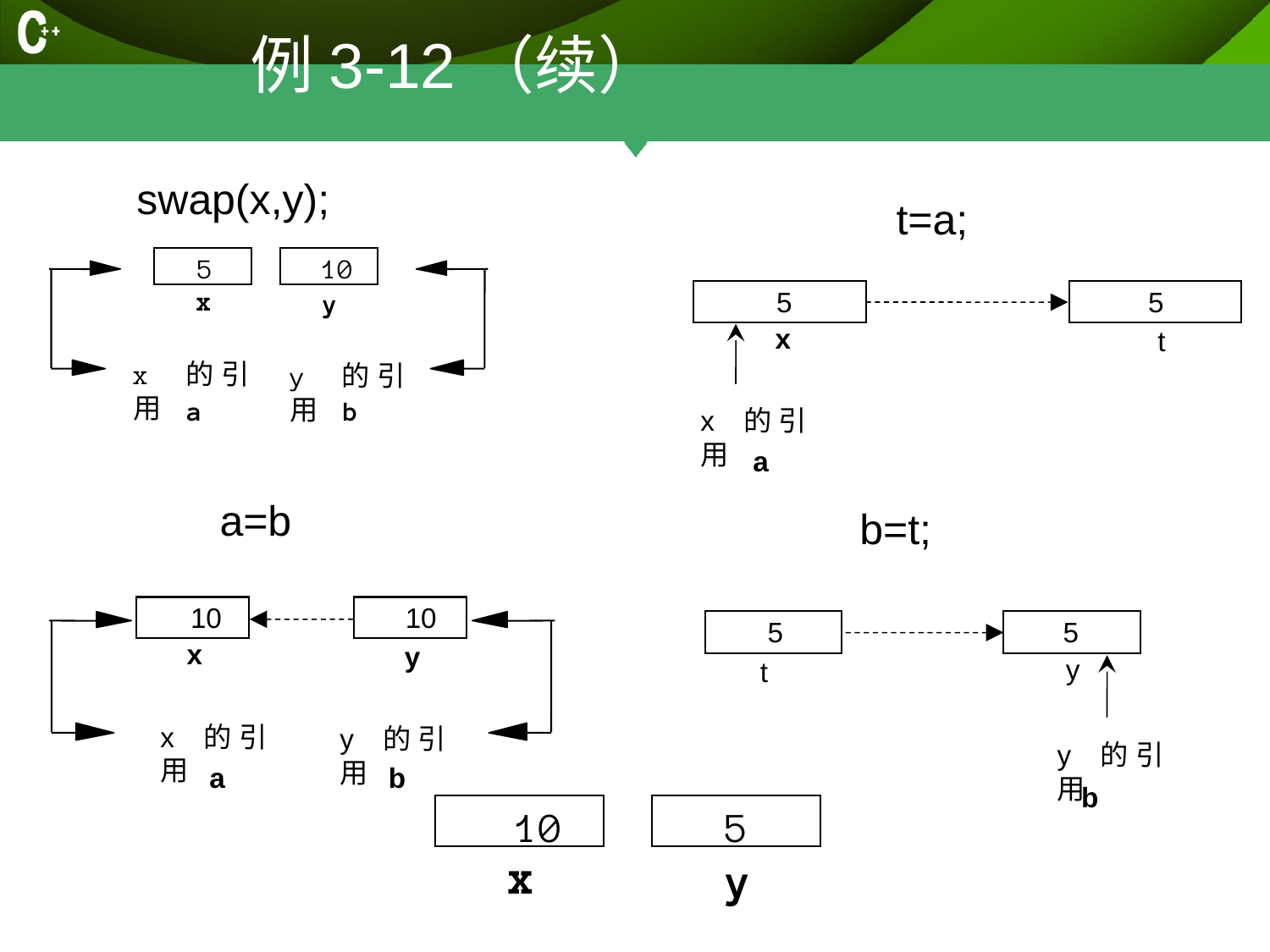

# 例3-12（续）
swap(x,y);
t=a;

5
x

5
t

x 的引用
a

5
10

x
y

x 的引用
y 的引用
b
a

a=b

10
x

10
y

x 的引用
y 的引用
a
b
b=t;

5
t

5
y

y 的引用
b

10
5
x
y